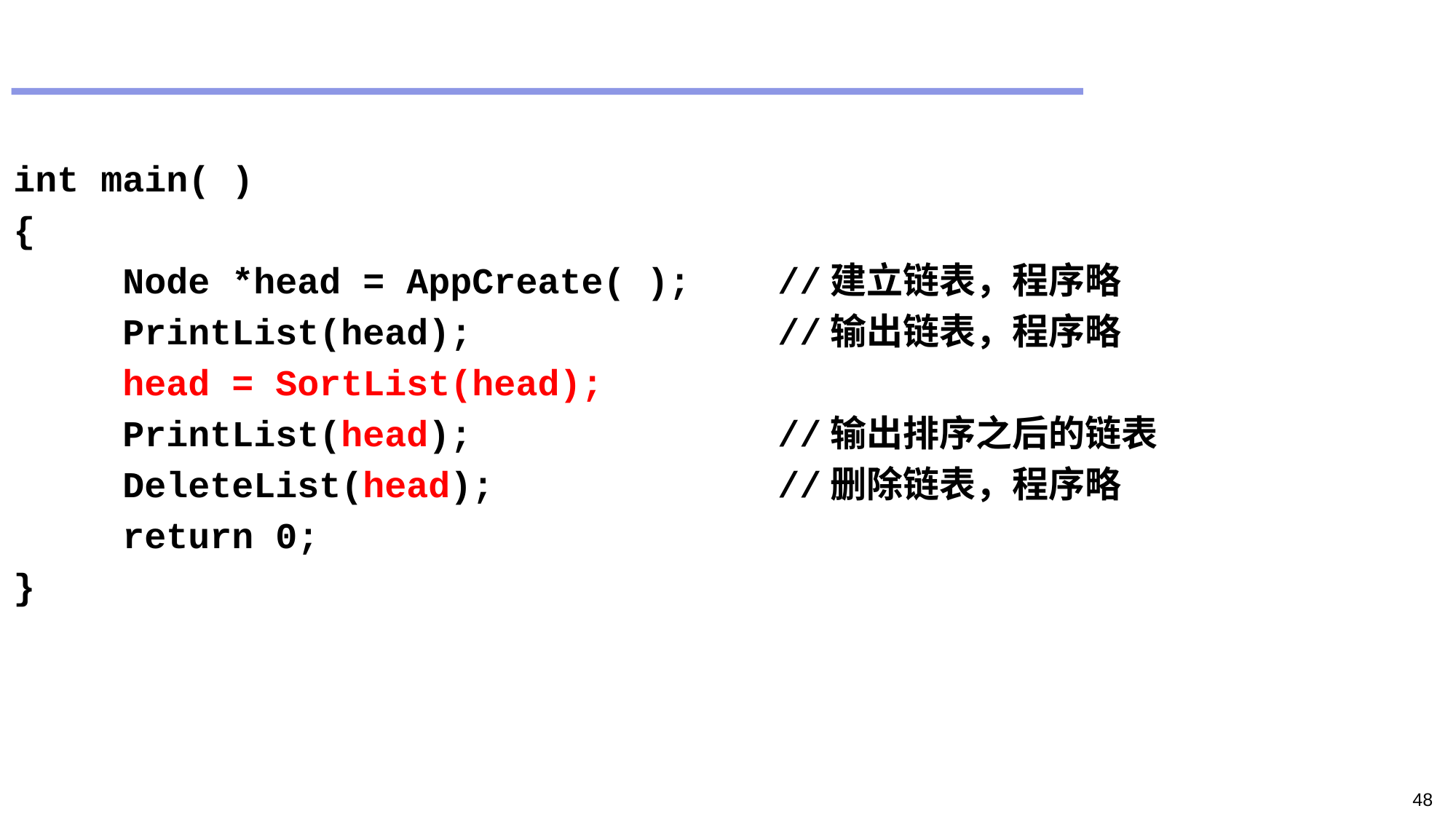

#

int main( )
{
	Node *head = AppCreate( );	//建立链表，程序略
	PrintList(head);			//输出链表，程序略
	head = SortList(head);
	PrintList(head);			//输出排序之后的链表
	DeleteList(head);			//删除链表，程序略
	return 0;
}

48